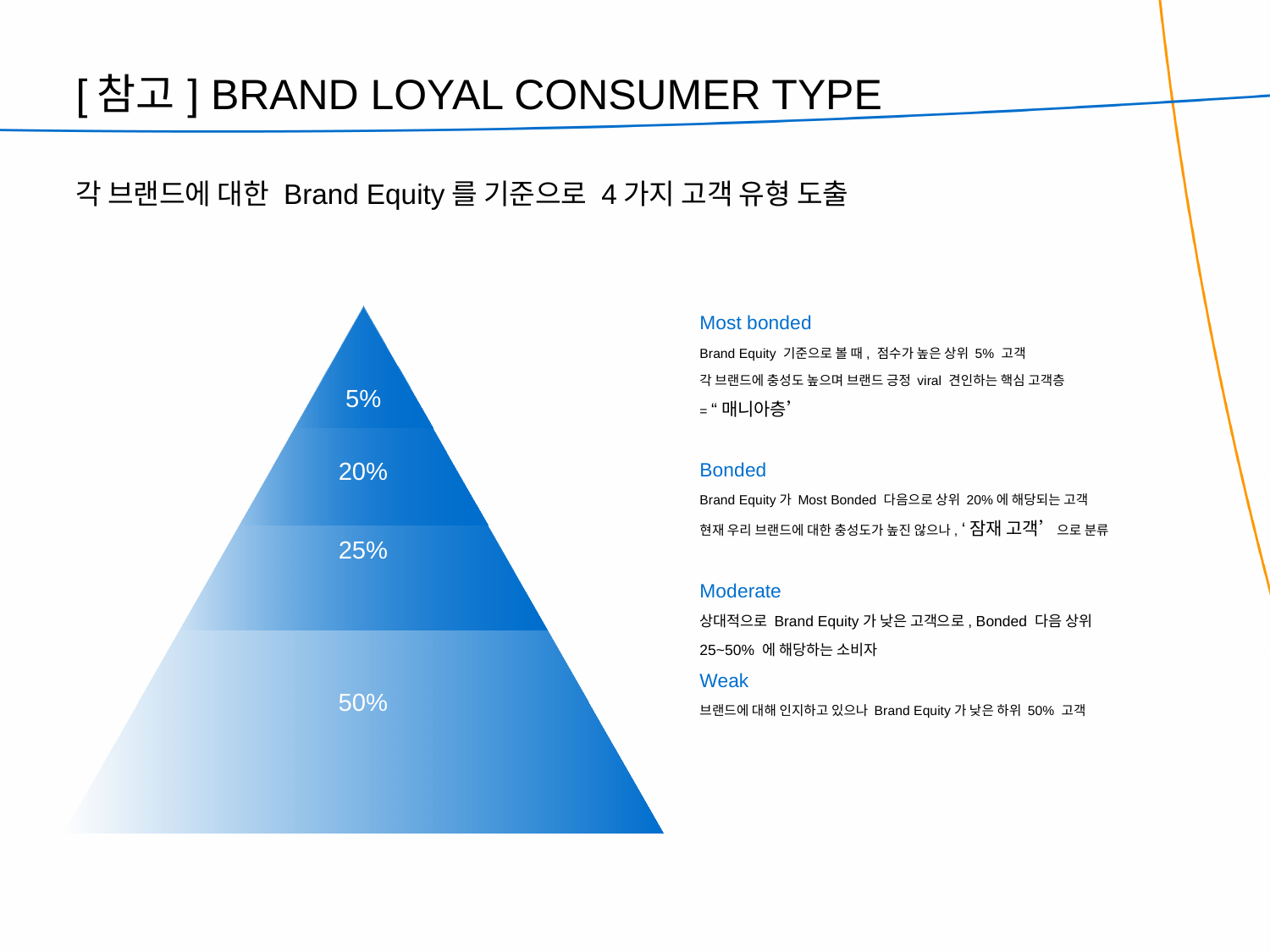

[참고] BRAND LOYAL CONSUMER TYPE
각 브랜드에 대한 Brand Equity를 기준으로 4가지 고객 유형 도출

5%

20%

25%

50%
Most bonded
Brand Equity 기준으로 볼 때, 점수가 높은 상위 5% 고객
각 브랜드에 충성도 높으며 브랜드 긍정 viral 견인하는 핵심 고객층
= “매니아층’

Bonded
Brand Equity가 Most Bonded 다음으로 상위 20%에 해당되는 고객
현재 우리 브랜드에 대한 충성도가 높진 않으나, ‘잠재 고객’으로 분류

Moderate
상대적으로 Brand Equity가 낮은 고객으로, Bonded 다음 상위
25~50% 에 해당하는 소비자
Weak
브랜드에 대해 인지하고 있으나 Brand Equity가 낮은 하위 50% 고객